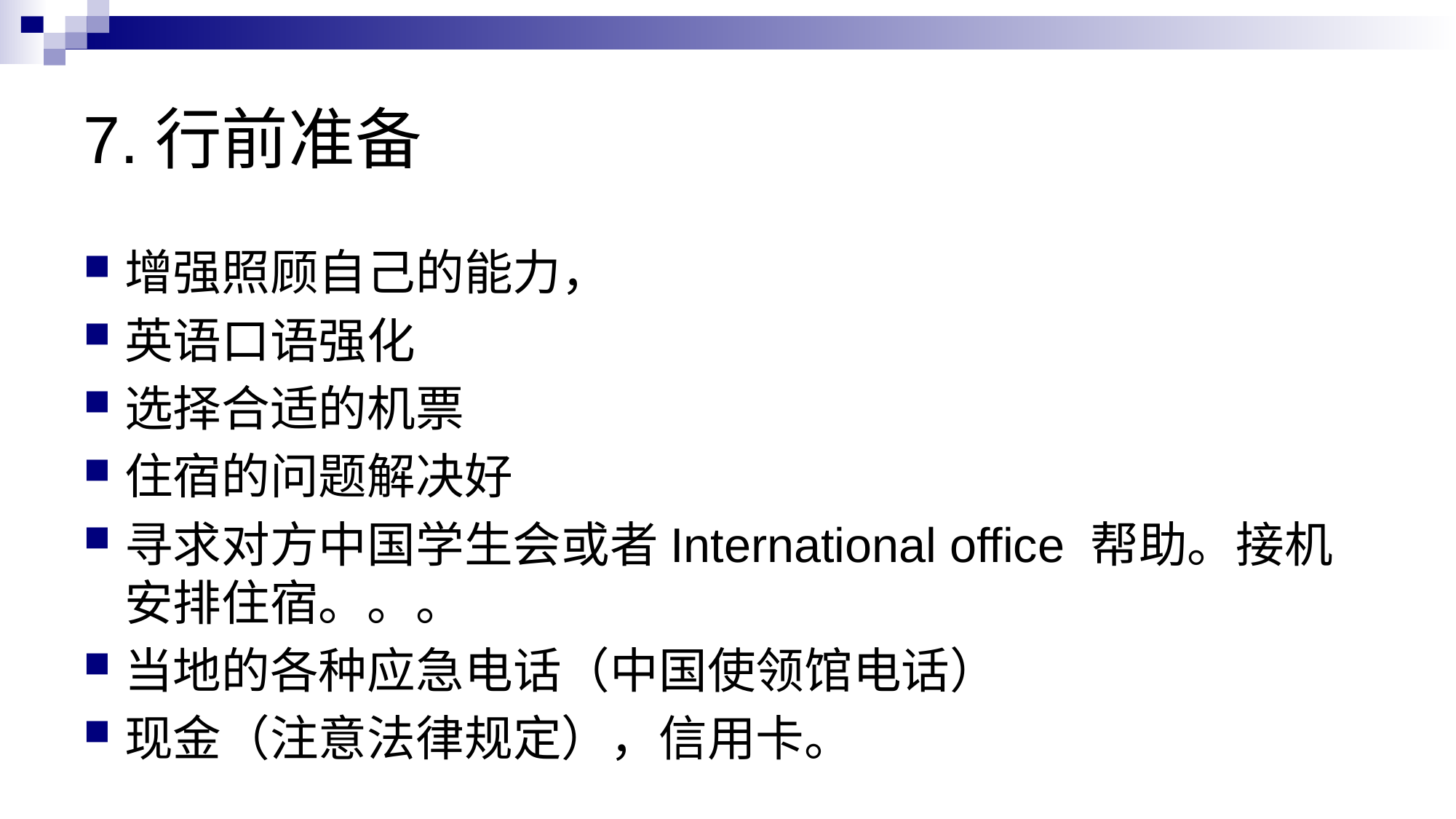

# 7.行前准备
增强照顾自己的能力，
英语口语强化
选择合适的机票
住宿的问题解决好
寻求对方中国学生会或者International office 帮助。接机安排住宿。。。
当地的各种应急电话（中国使领馆电话）
现金（注意法律规定），信用卡。